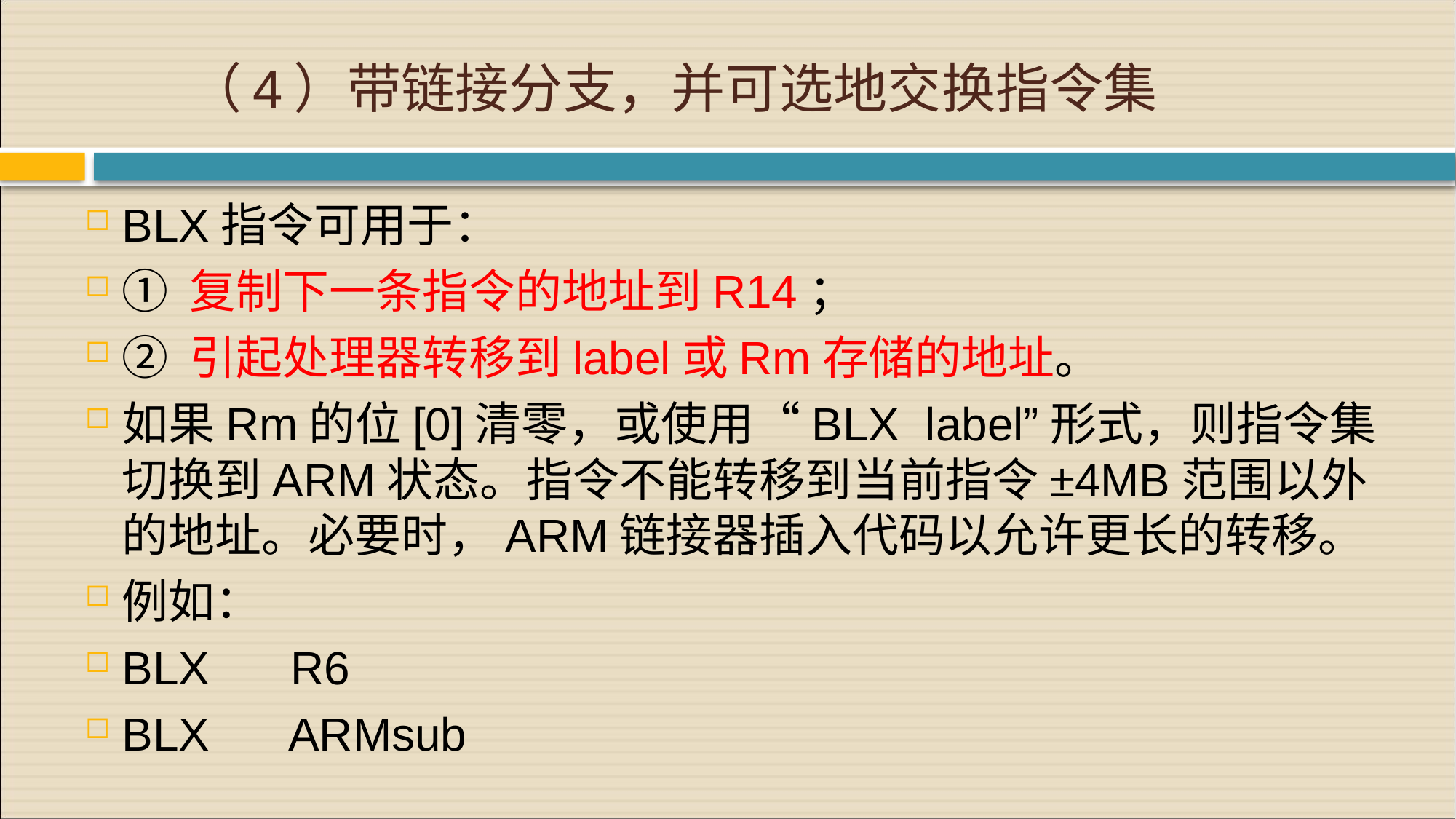

# （4）带链接分支，并可选地交换指令集
BLX指令可用于：
① 复制下一条指令的地址到R14；
② 引起处理器转移到label或Rm存储的地址。
如果Rm的位[0]清零，或使用“BLX  label”形式，则指令集切换到ARM状态。指令不能转移到当前指令±4MB范围以外的地址。必要时，ARM链接器插入代码以允许更长的转移。
例如：
BLX 　R6
BLX　 ARMsub